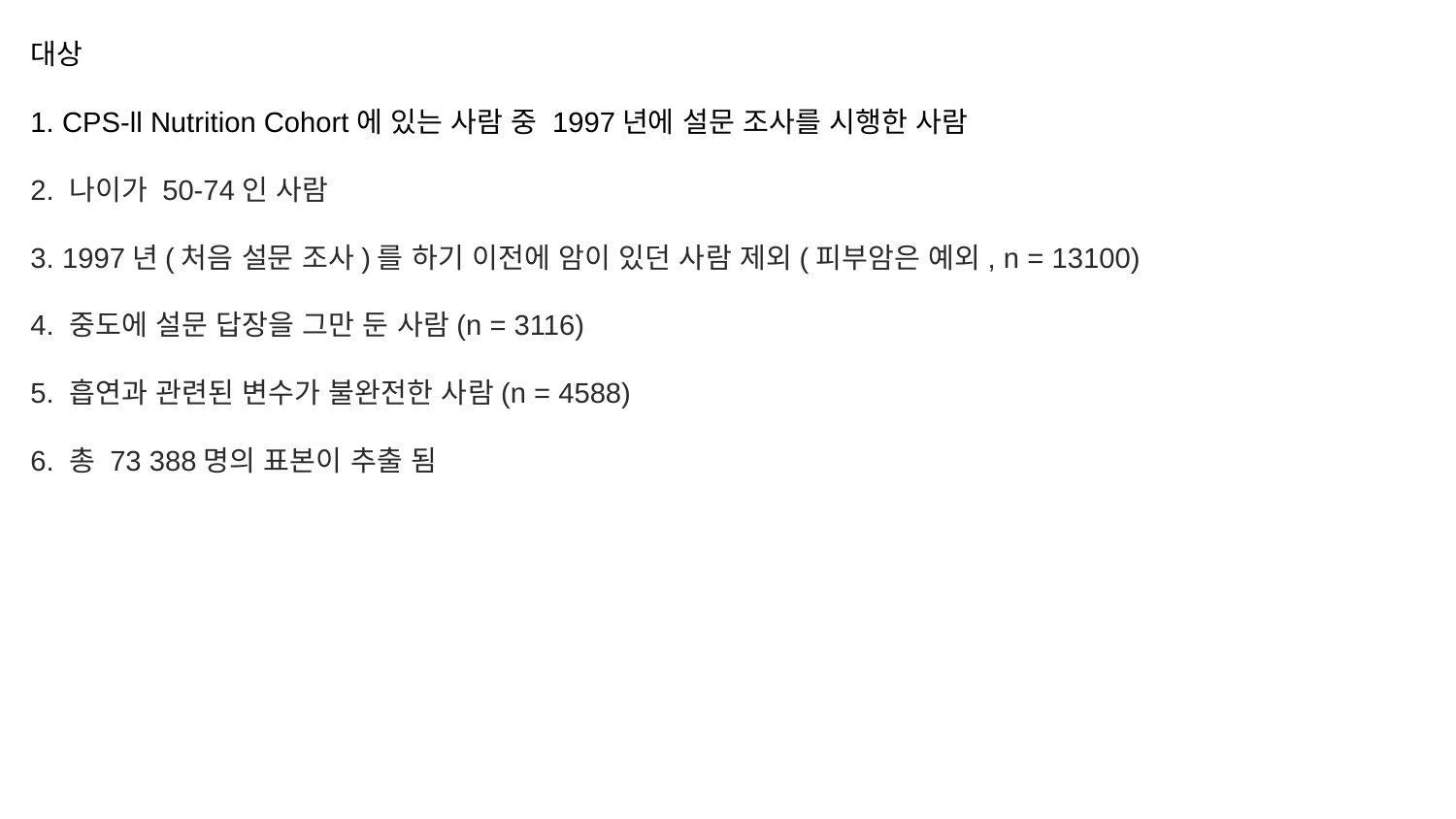

대상

1. CPS-ll Nutrition Cohort에 있는 사람 중 1997년에 설문 조사를 시행한 사람

2. 나이가 50-74인 사람

3. 1997년(처음 설문 조사)를 하기 이전에 암이 있던 사람 제외(피부암은 예외, n = 13100)

4. 중도에 설문 답장을 그만 둔 사람(n = 3116)

5. 흡연과 관련된 변수가 불완전한 사람(n = 4588)

6. 총 73 388명의 표본이 추출 됨